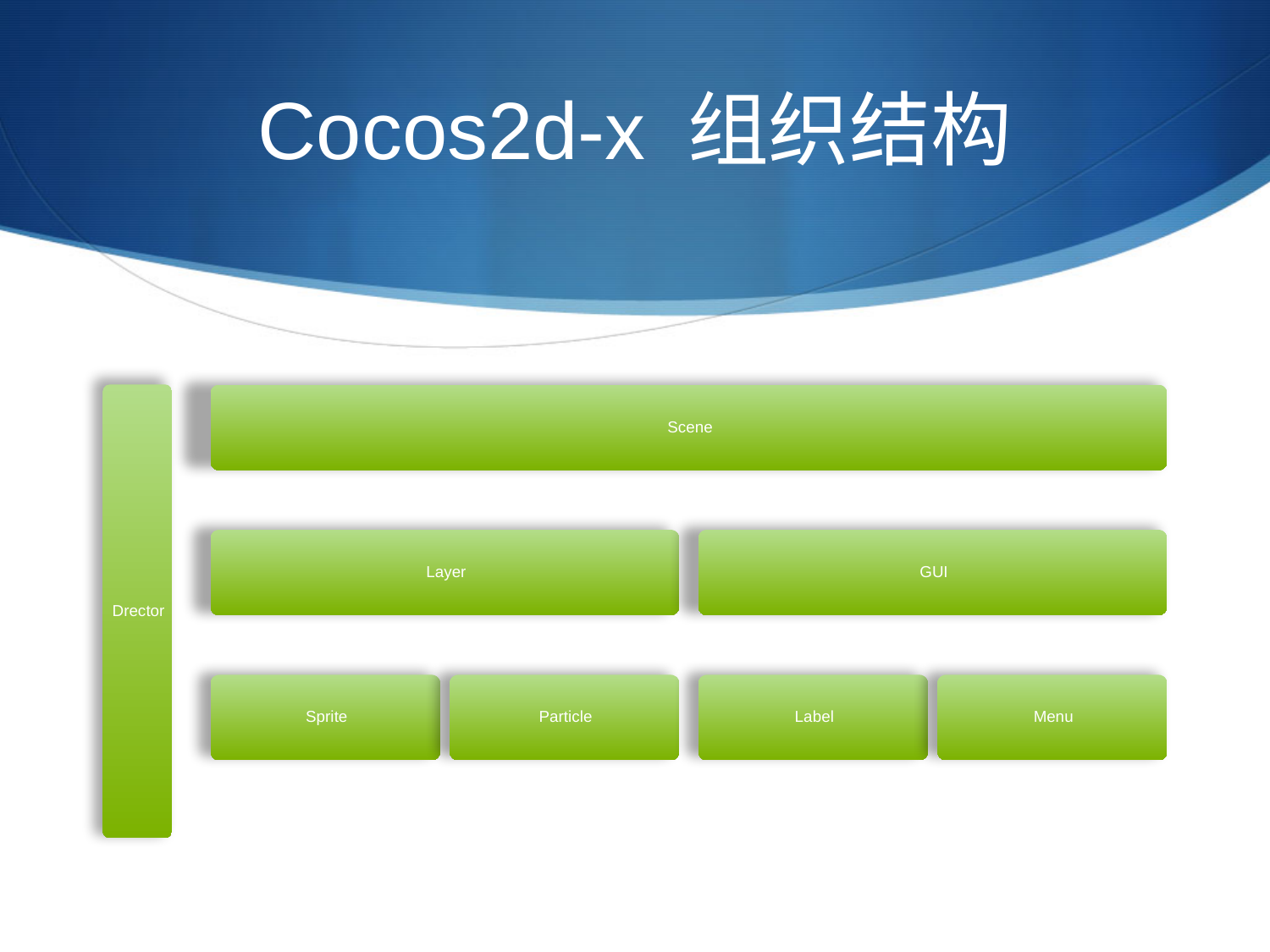

# Cocos2d-x 组织结构
Drector
Scene
Layer
Sprite
Particle
GUI
Label
Menu